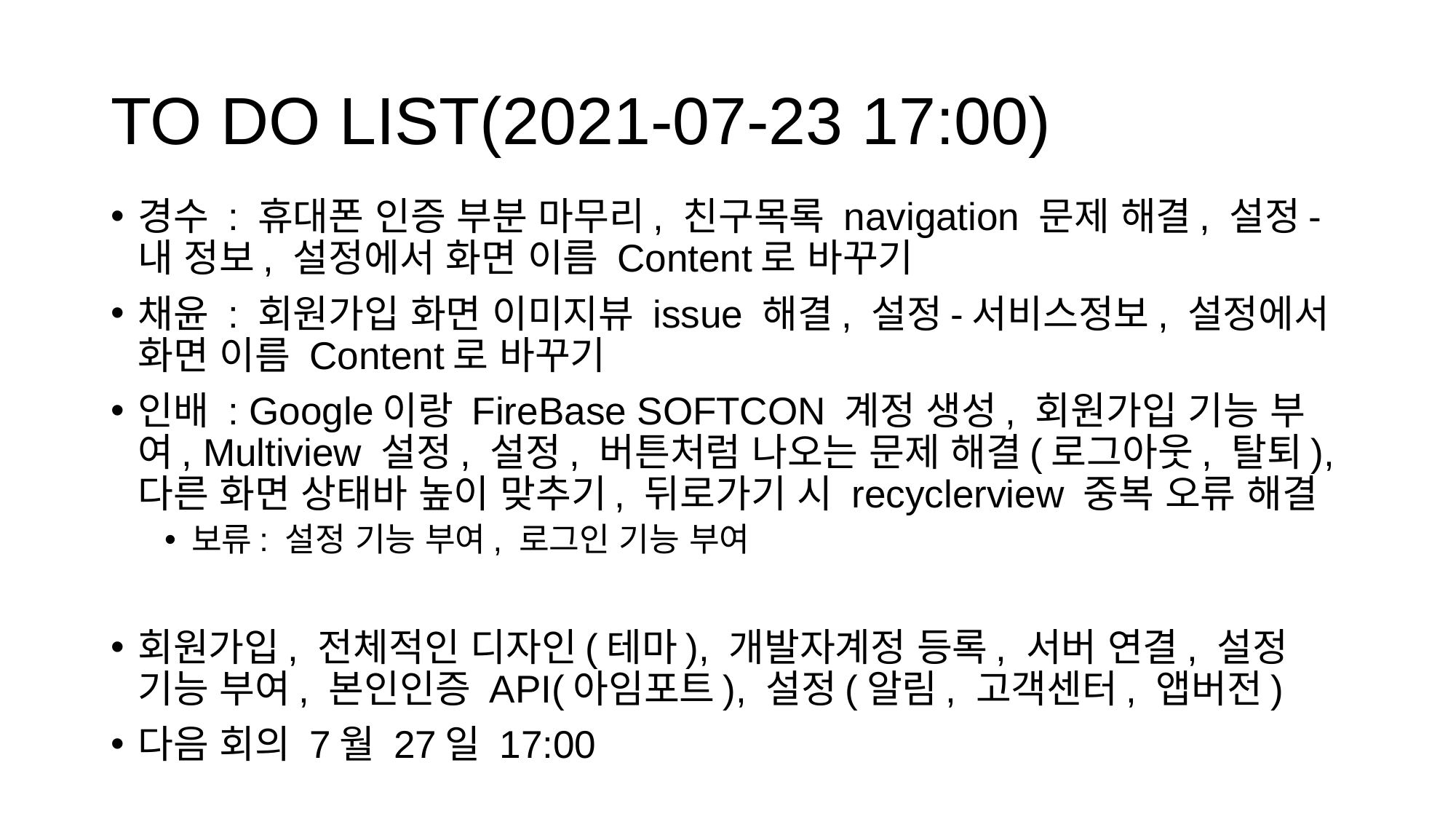

# TO DO LIST(2021-07-23 17:00)
경수 : 휴대폰 인증 부분 마무리, 친구목록 navigation 문제 해결, 설정-내 정보, 설정에서 화면 이름 Content로 바꾸기
채윤 : 회원가입 화면 이미지뷰 issue 해결, 설정-서비스정보, 설정에서 화면 이름 Content로 바꾸기
인배 : Google이랑 FireBase SOFTCON 계정 생성, 회원가입 기능 부여, Multiview 설정, 설정, 버튼처럼 나오는 문제 해결(로그아웃, 탈퇴), 다른 화면 상태바 높이 맞추기, 뒤로가기 시 recyclerview 중복 오류 해결
보류: 설정 기능 부여, 로그인 기능 부여

회원가입, 전체적인 디자인(테마), 개발자계정 등록, 서버 연결, 설정 기능 부여, 본인인증 API(아임포트), 설정(알림, 고객센터, 앱버전)
다음 회의 7월 27일 17:00